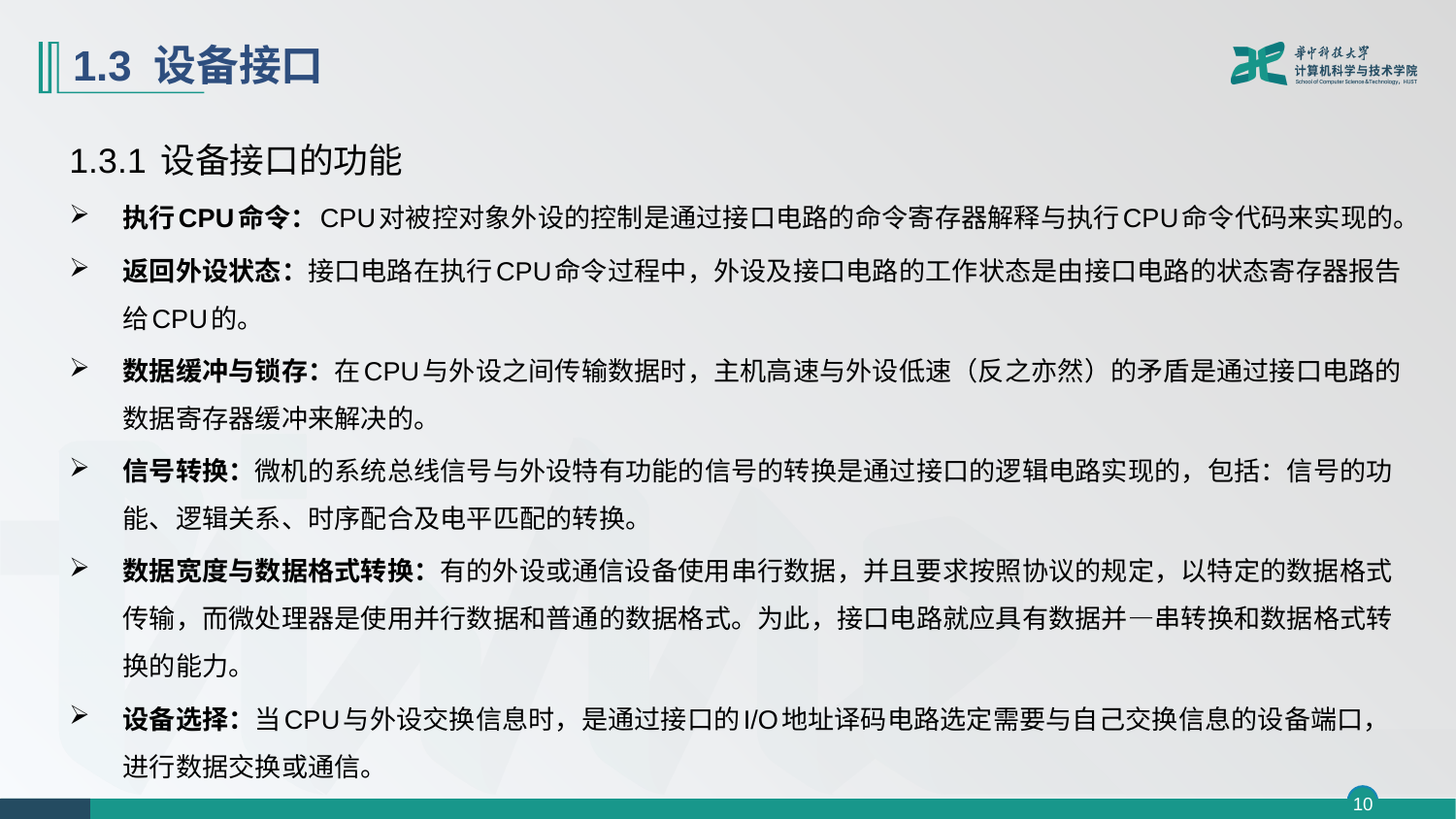

# 1.3 设备接口
1.3.1 设备接口的功能
执行CPU命令：CPU对被控对象外设的控制是通过接口电路的命令寄存器解释与执行CPU命令代码来实现的。
返回外设状态：接口电路在执行CPU命令过程中，外设及接口电路的工作状态是由接口电路的状态寄存器报告给CPU的。
数据缓冲与锁存：在CPU与外设之间传输数据时，主机高速与外设低速（反之亦然）的矛盾是通过接口电路的数据寄存器缓冲来解决的。
信号转换：微机的系统总线信号与外设特有功能的信号的转换是通过接口的逻辑电路实现的，包括：信号的功能、逻辑关系、时序配合及电平匹配的转换。
数据宽度与数据格式转换：有的外设或通信设备使用串行数据，并且要求按照协议的规定，以特定的数据格式传输，而微处理器是使用并行数据和普通的数据格式。为此，接口电路就应具有数据并—串转换和数据格式转换的能力。
设备选择：当CPU与外设交换信息时，是通过接口的I/O地址译码电路选定需要与自己交换信息的设备端口，进行数据交换或通信。